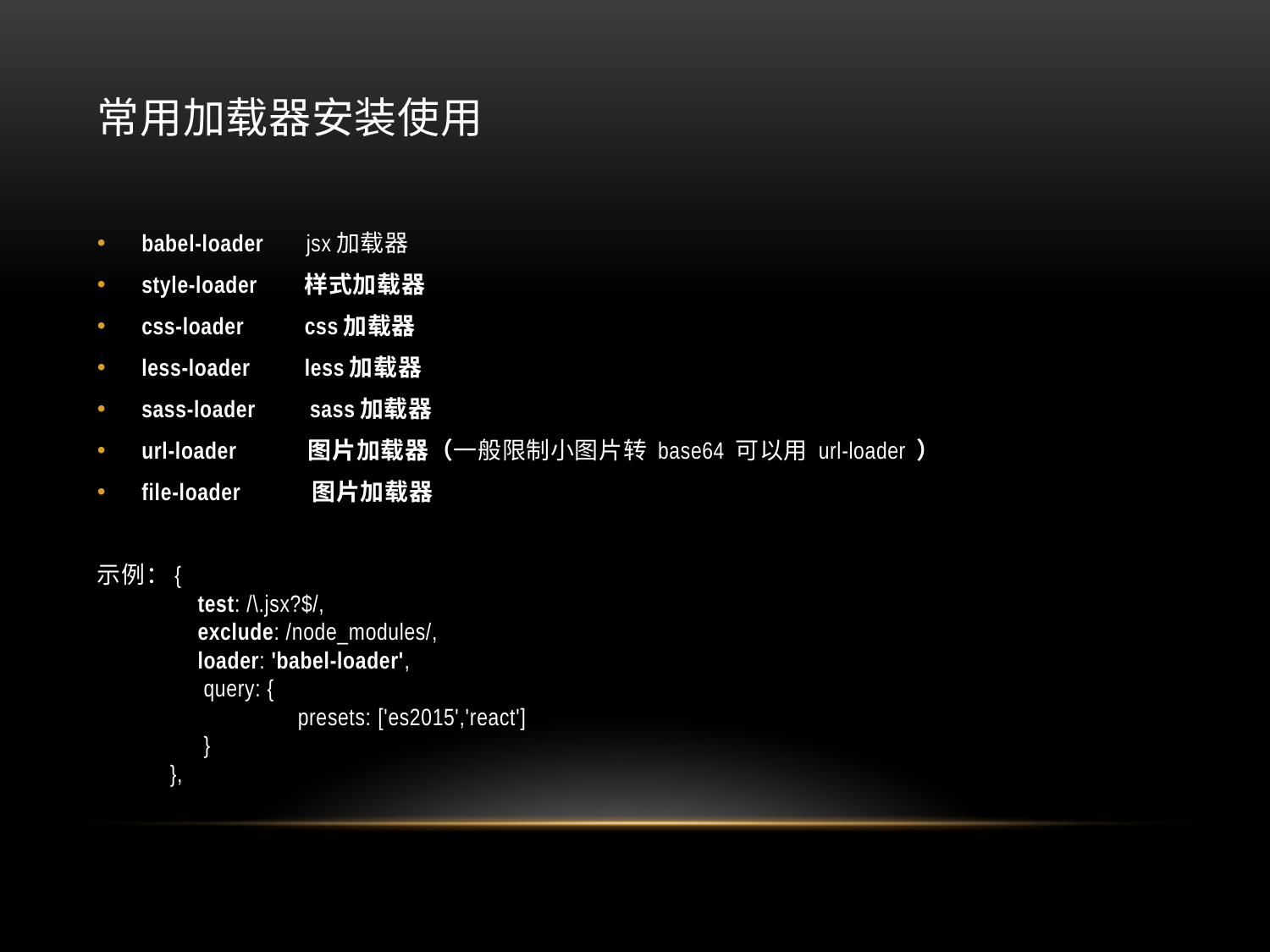

# 常用加载器安装使用
babel-loader       jsx加载器
style-loader       样式加载器
css-loader          css加载器
less-loader         less加载器
sass-loader         sass加载器
url-loader           图片加载器（一般限制小图片转 base64 可以用 url-loader ）
file-loader           图片加载器

示例：{
    	test: /\.jsx?$/,
    	exclude: /node_modules/,
    	loader: 'babel-loader',
    	 query: {
        	 	presets: ['es2015','react']
   	 }
            },